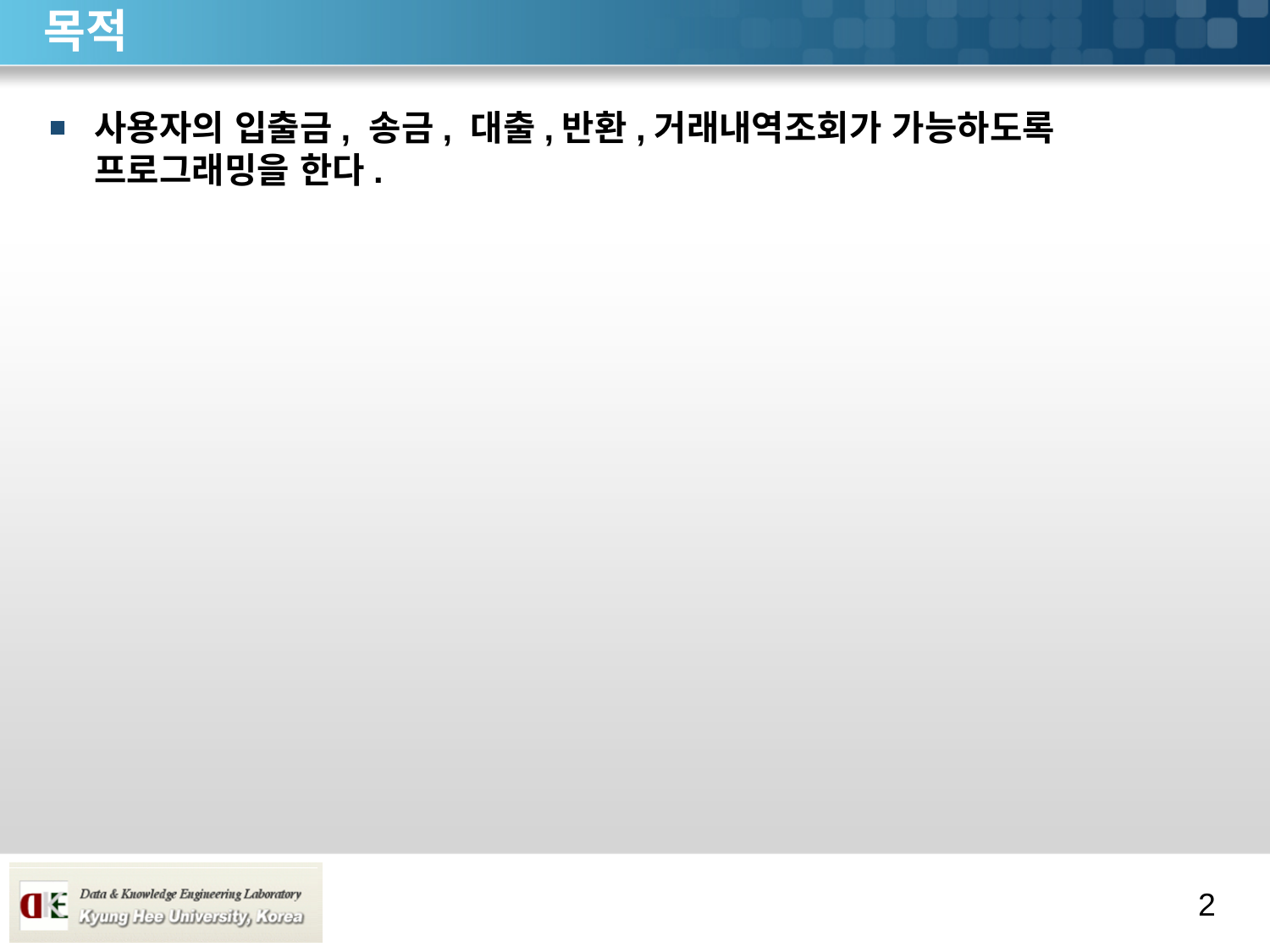

# 목적
사용자의 입출금, 송금, 대출,반환,거래내역조회가 가능하도록 프로그래밍을 한다.